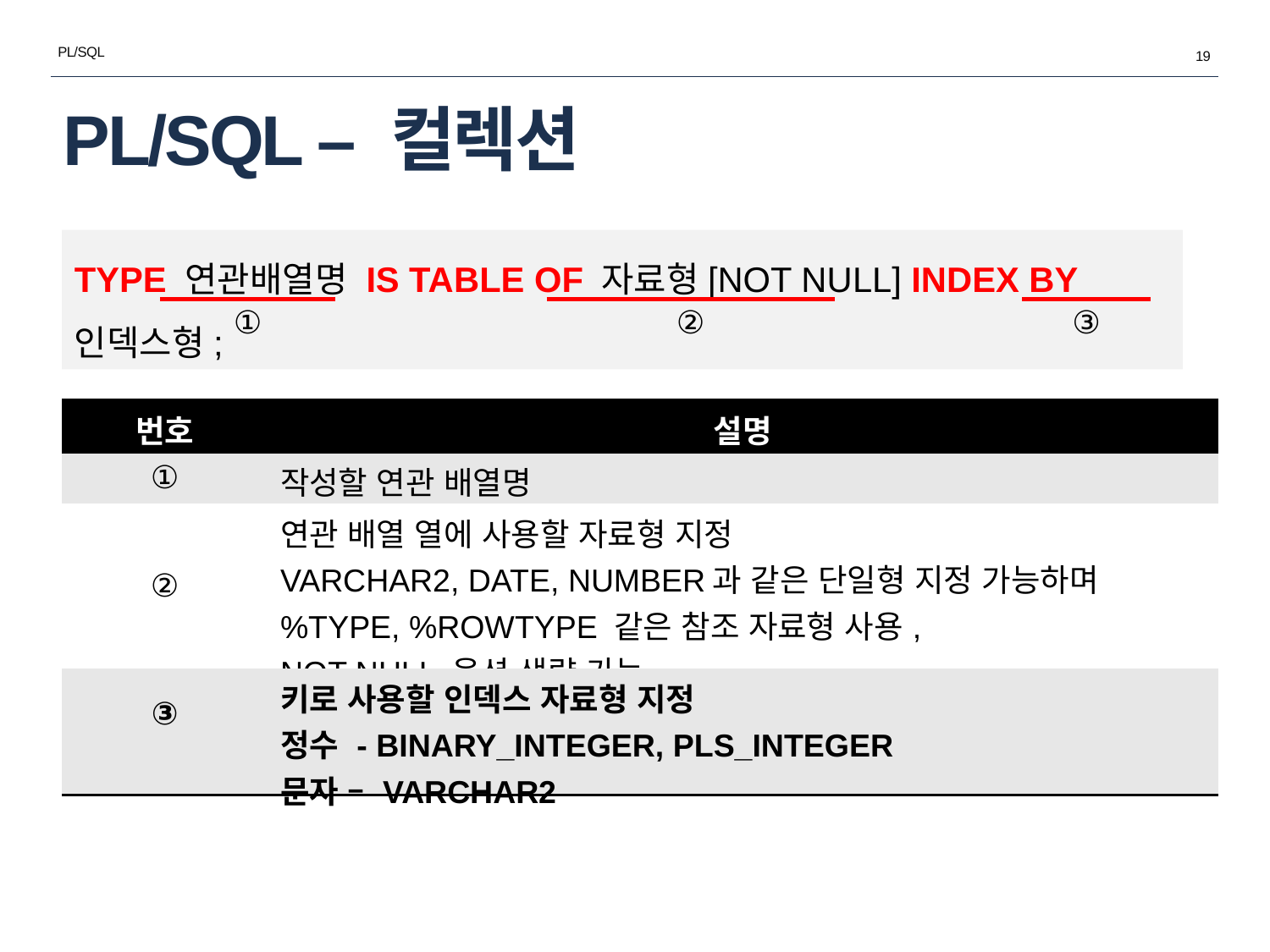

PL/SQL
19
# PL/SQL – 컬렉션
TYPE 연관배열명 IS TABLE OF 자료형[NOT NULL] INDEX BY 인덱스형;
①
②
③
| 번호 | 설명 |
| --- | --- |
| ① | 작성할 연관 배열명 |
| ② | 연관 배열 열에 사용할 자료형 지정 VARCHAR2, DATE, NUMBER과 같은 단일형 지정 가능하며 %TYPE, %ROWTYPE 같은 참조 자료형 사용, NOT NULL 옵션 생략 가능 |
| ③ | 키로 사용할 인덱스 자료형 지정 정수 - BINARY\_INTEGER, PLS\_INTEGER 문자 – VARCHAR2 |